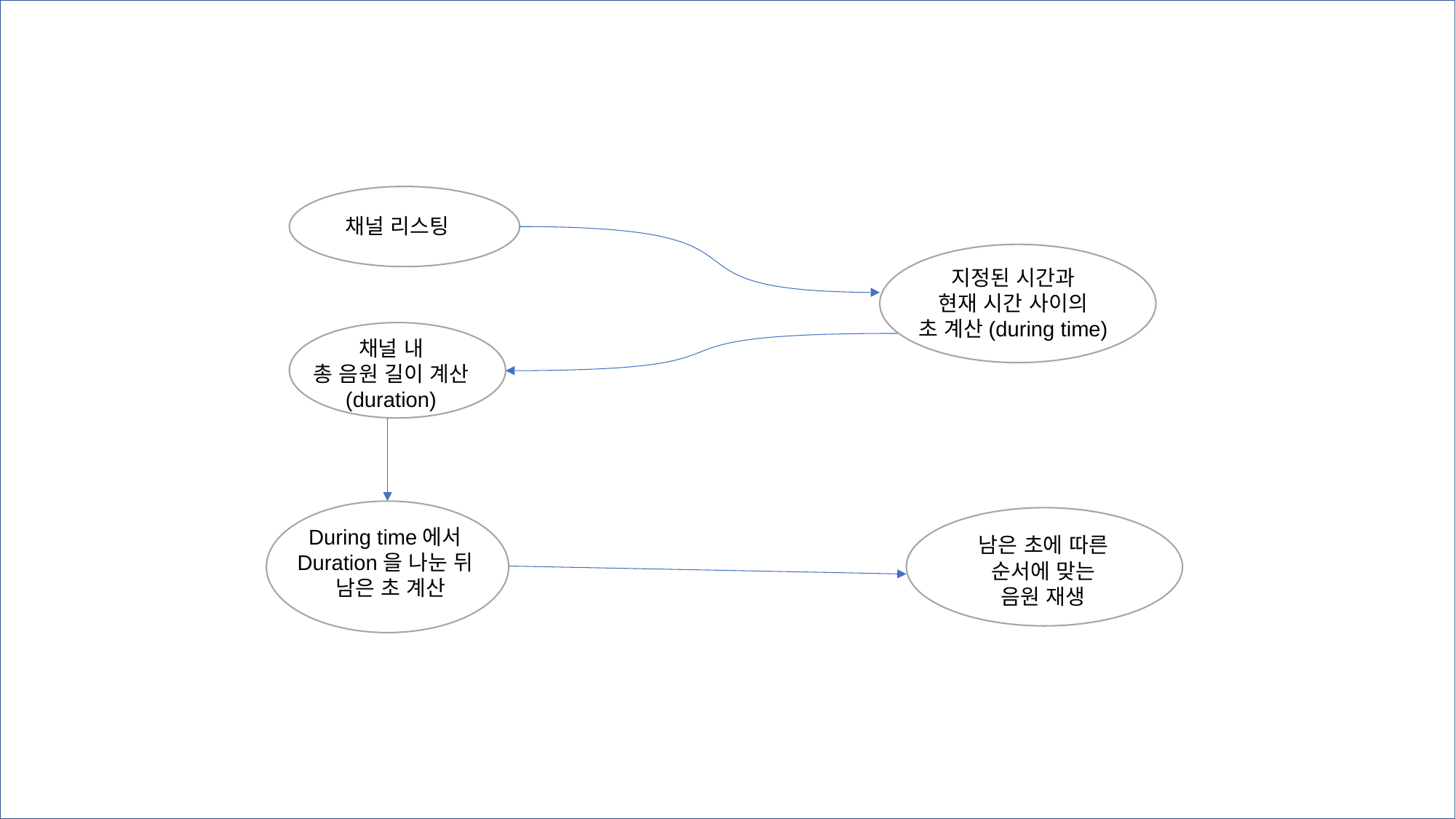

채널 리스팅

지정된 시간과
현재 시간 사이의
초 계산(during time)

채널 내
총 음원 길이 계산
(duration)

During time에서
Duration을 나눈 뒤
 남은 초 계산
남은 초에 따른
순서에 맞는
음원 재생